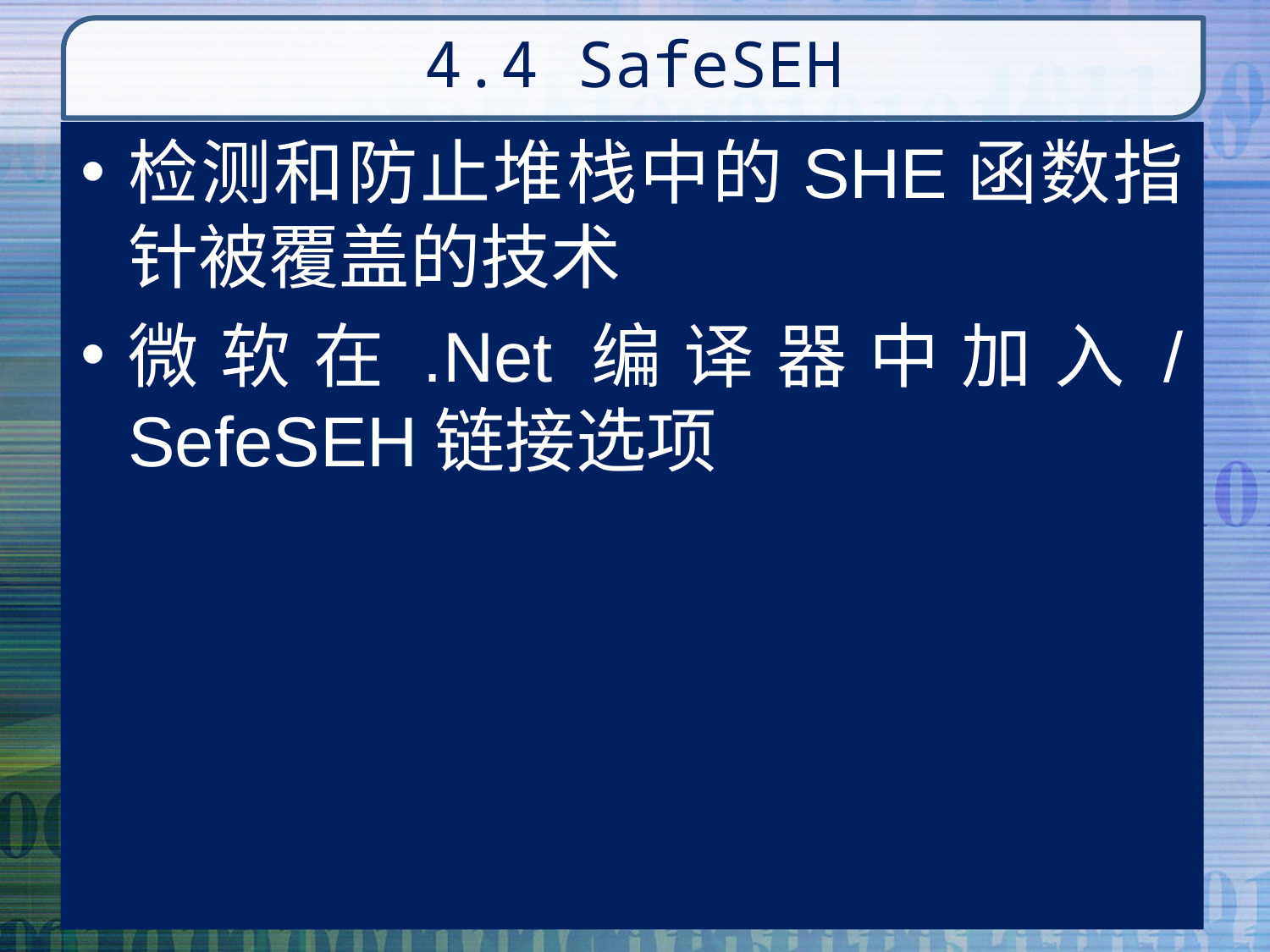

# 4.4 SafeSEH
检测和防止堆栈中的SHE函数指针被覆盖的技术
微软在.Net编译器中加入/SefeSEH链接选项